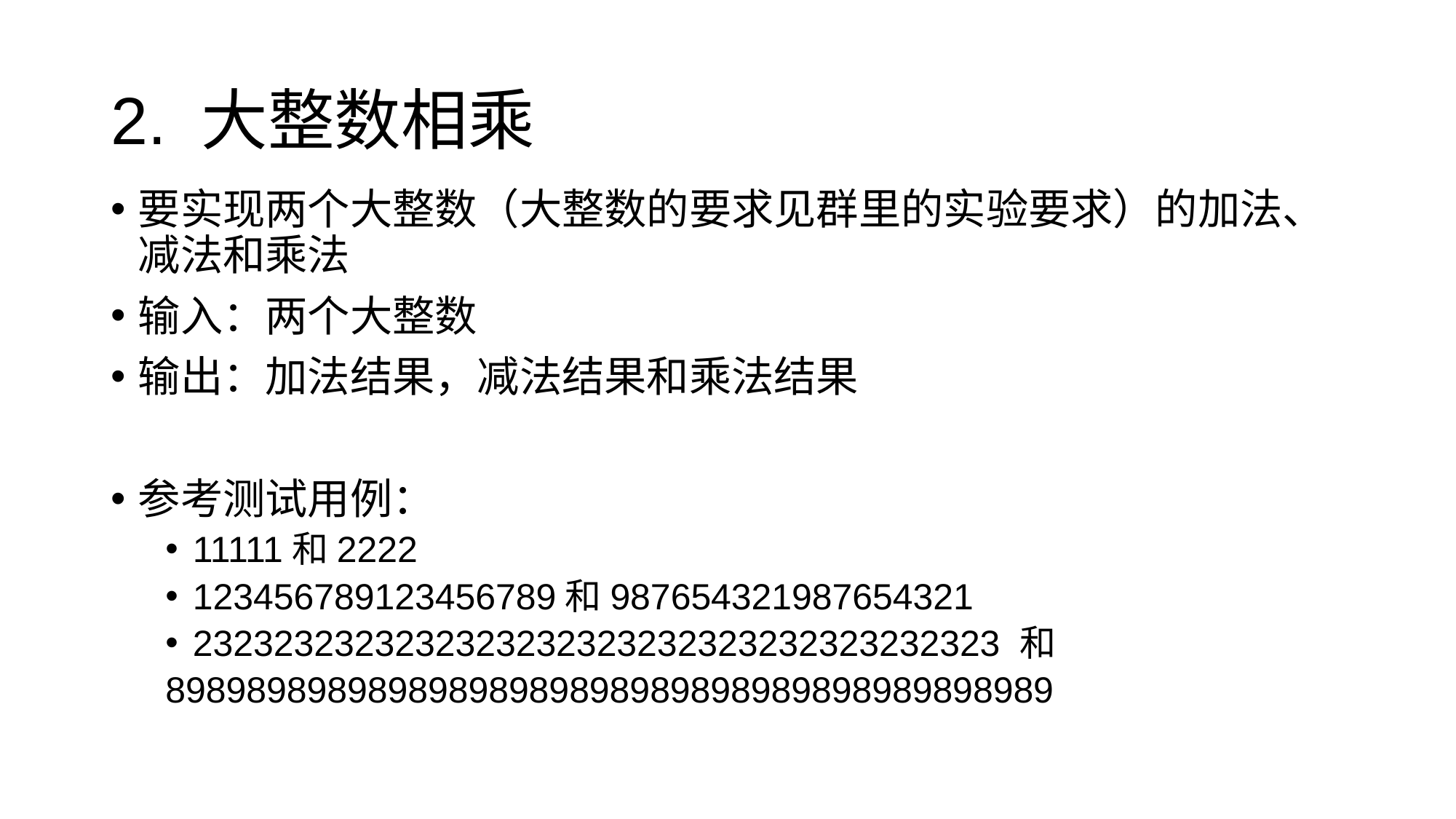

# 2. 大整数相乘
要实现两个大整数（大整数的要求见群里的实验要求）的加法、减法和乘法
输入：两个大整数
输出：加法结果，减法结果和乘法结果

参考测试用例：
11111和2222
123456789123456789和987654321987654321
2323232323232323232323232323232323232323 和
89898989898989898989898989898989898989898989